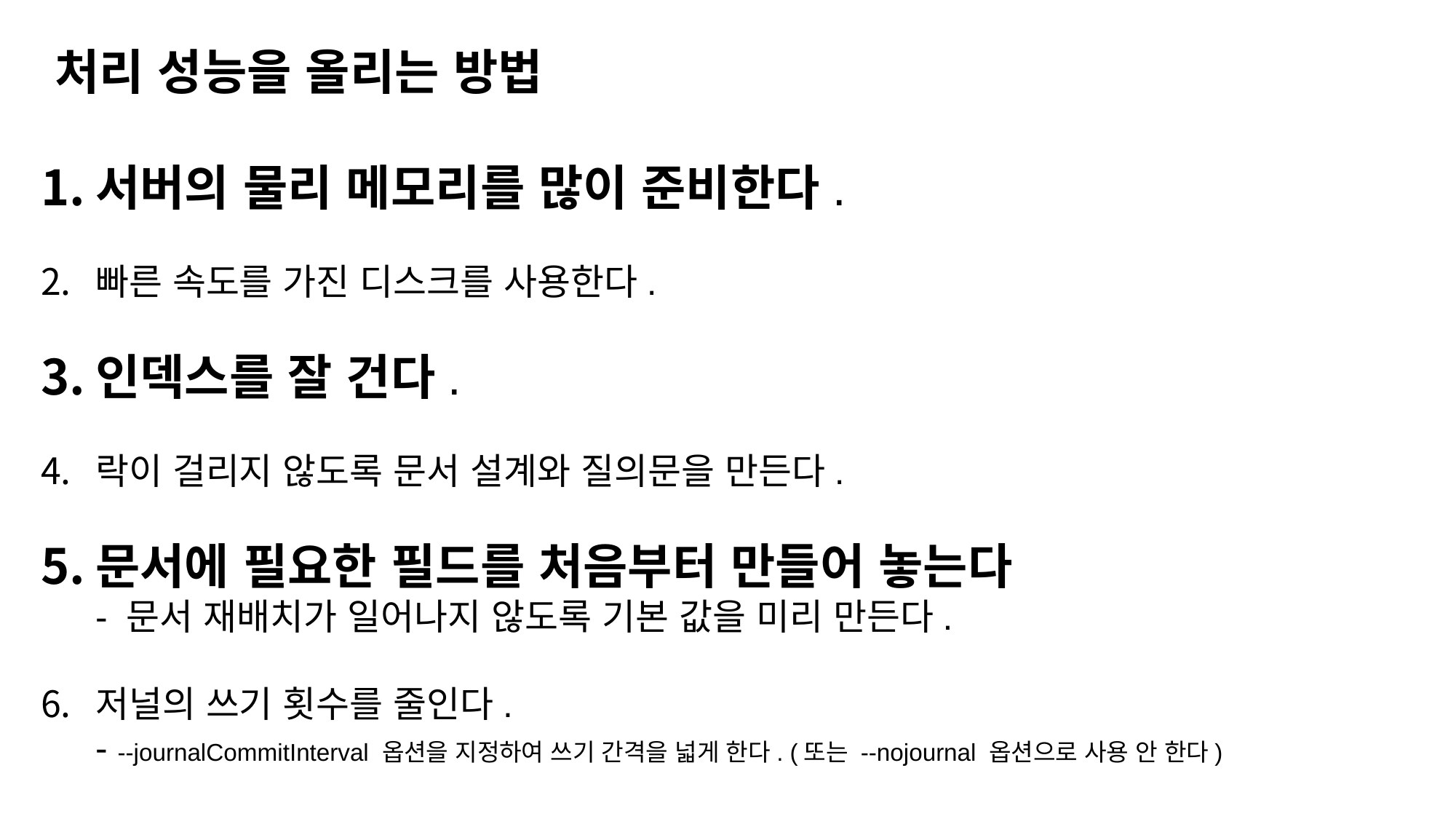

처리 성능을 올리는 방법
서버의 물리 메모리를 많이 준비한다.
빠른 속도를 가진 디스크를 사용한다.
인덱스를 잘 건다.
락이 걸리지 않도록 문서 설계와 질의문을 만든다.
문서에 필요한 필드를 처음부터 만들어 놓는다
- 문서 재배치가 일어나지 않도록 기본 값을 미리 만든다.
저널의 쓰기 횟수를 줄인다.
- --journalCommitInterval 옵션을 지정하여 쓰기 간격을 넓게 한다. (또는 --nojournal 옵션으로 사용 안 한다)